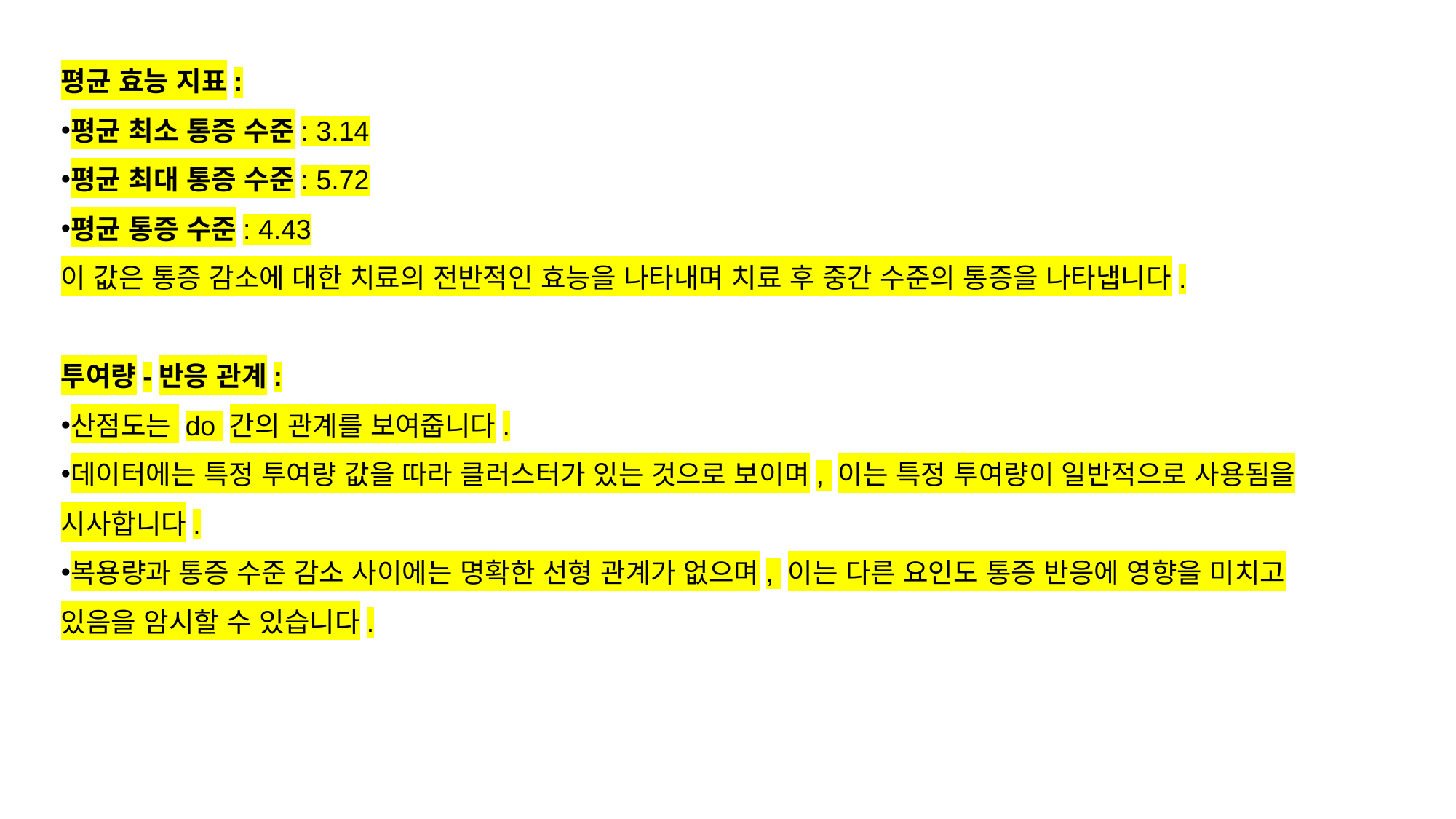

평균 효능 지표:
평균 최소 통증 수준: 3.14
평균 최대 통증 수준: 5.72
평균 통증 수준: 4.43
이 값은 통증 감소에 대한 치료의 전반적인 효능을 나타내며 치료 후 중간 수준의 통증을 나타냅니다.

투여량-반응 관계:
산점도는 do 간의 관계를 보여줍니다.
데이터에는 특정 투여량 값을 따라 클러스터가 있는 것으로 보이며, 이는 특정 투여량이 일반적으로 사용됨을 시사합니다.
복용량과 통증 수준 감소 사이에는 명확한 선형 관계가 없으며, 이는 다른 요인도 통증 반응에 영향을 미치고 있음을 암시할 수 있습니다.